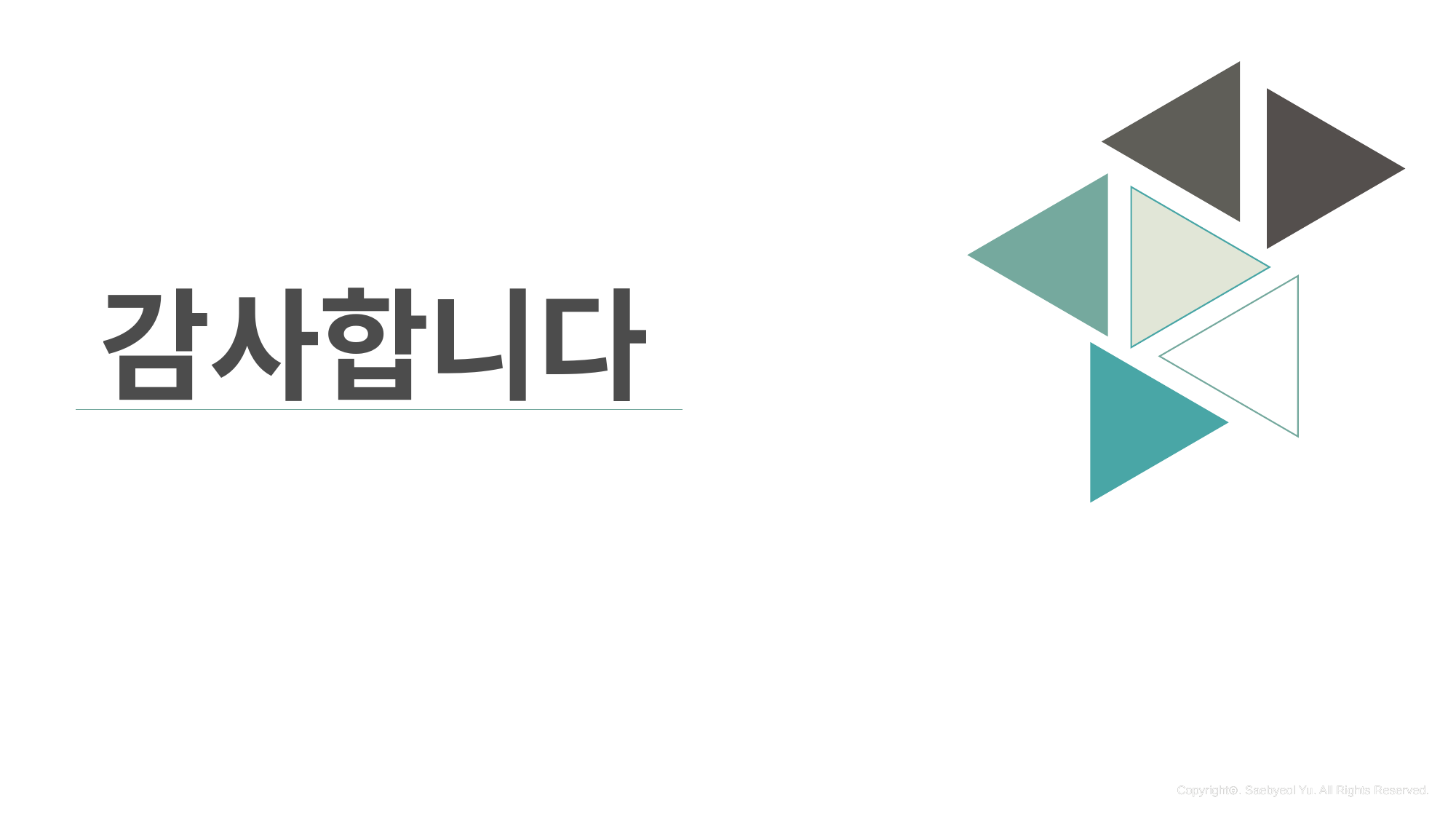

감사합니다
Introduction
Copyrightⓒ. Saebyeol Yu. All Rights Reserved.